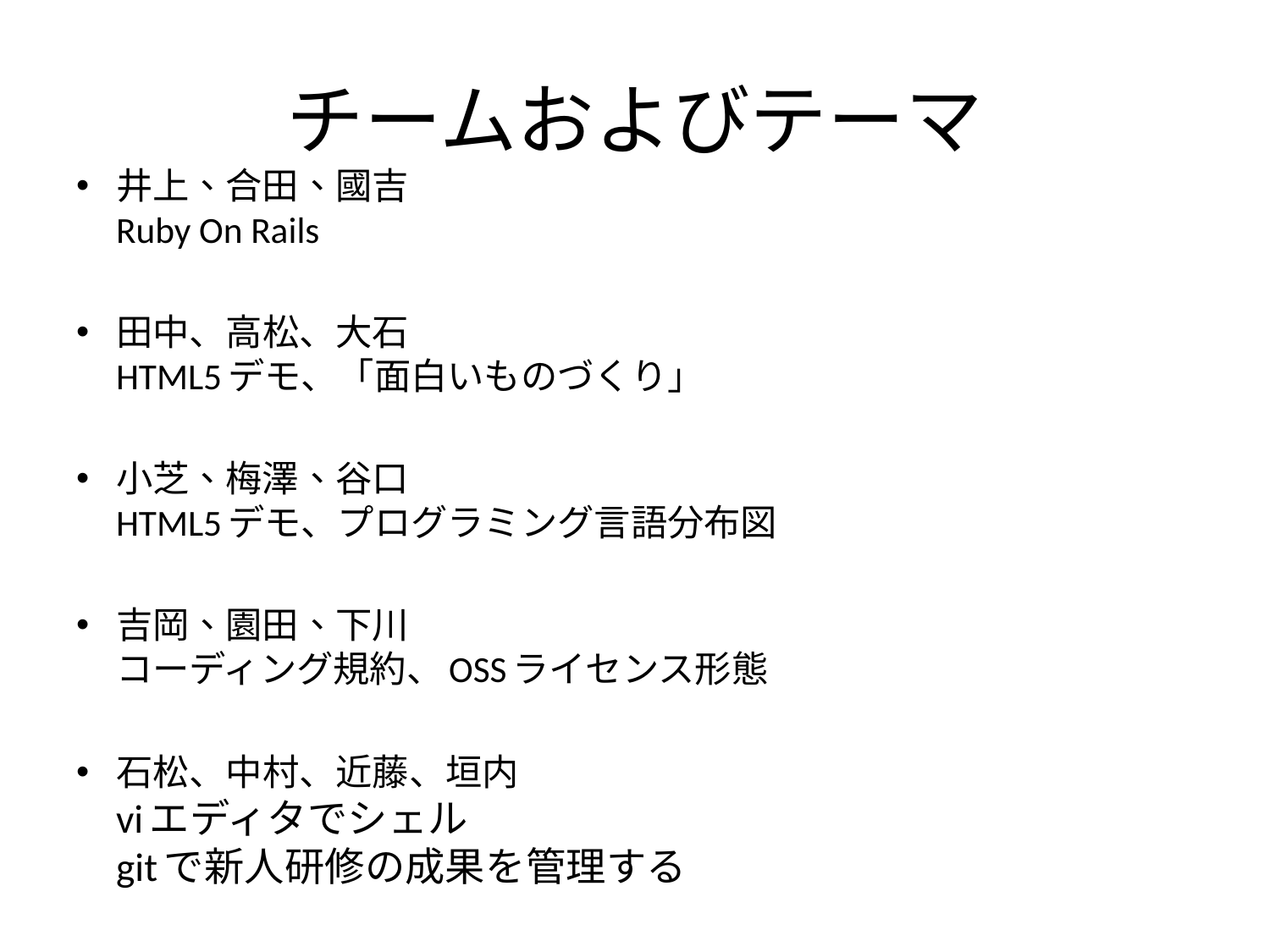

# チームおよびテーマ
井上、合田、國吉
Ruby On Rails

田中、高松、大石
HTML5デモ、「面白いものづくり」

小芝、梅澤、谷口
HTML5デモ、プログラミング言語分布図

吉岡、園田、下川
コーディング規約、OSSライセンス形態

石松、中村、近藤、垣内
viエディタでシェル
gitで新人研修の成果を管理する